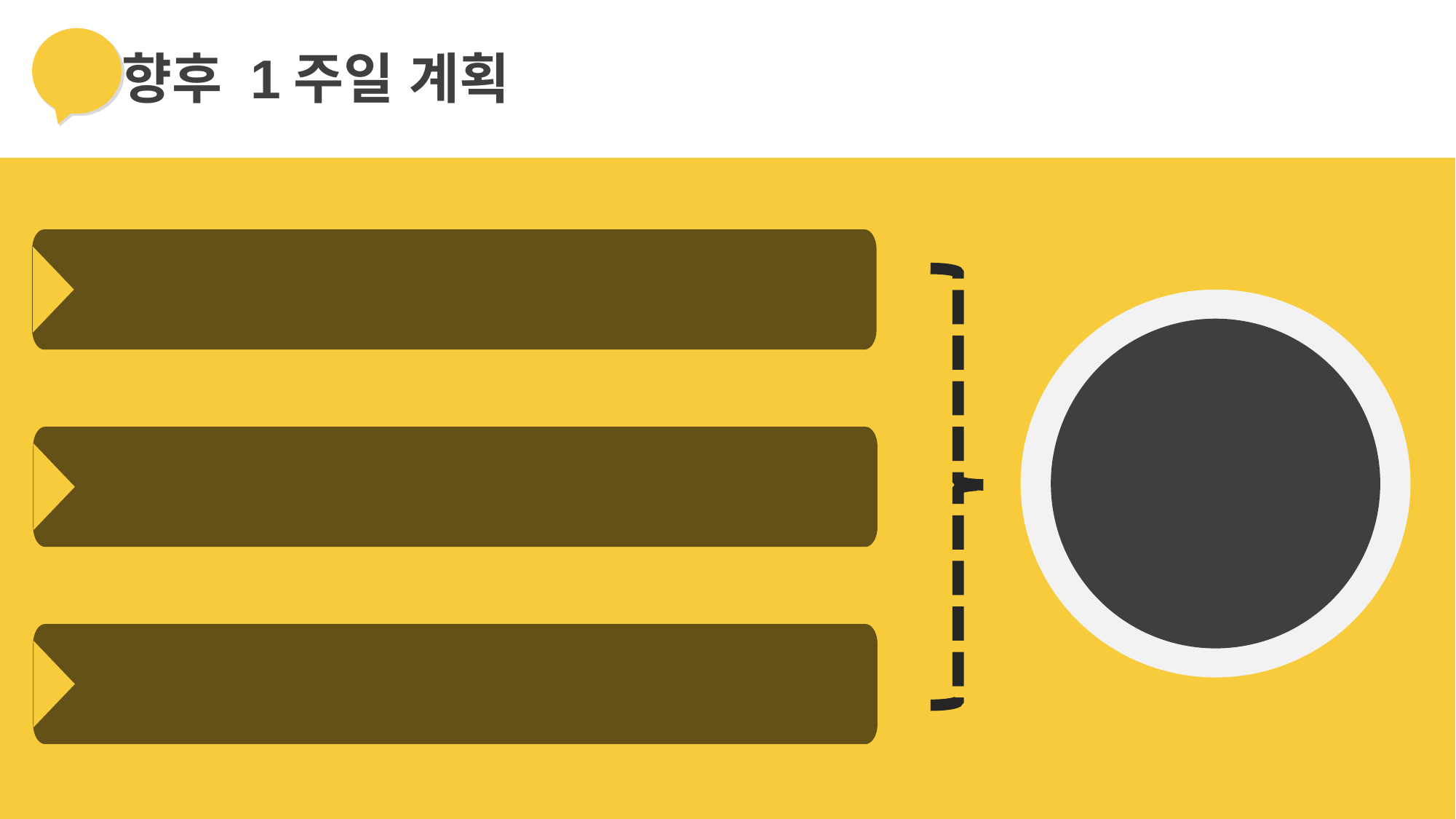

향후 1주일 계획

Boost.Asio 구현 방법 연구

엔진
개발

유저 뷰(User View) 카메라 구현

이미지 출력